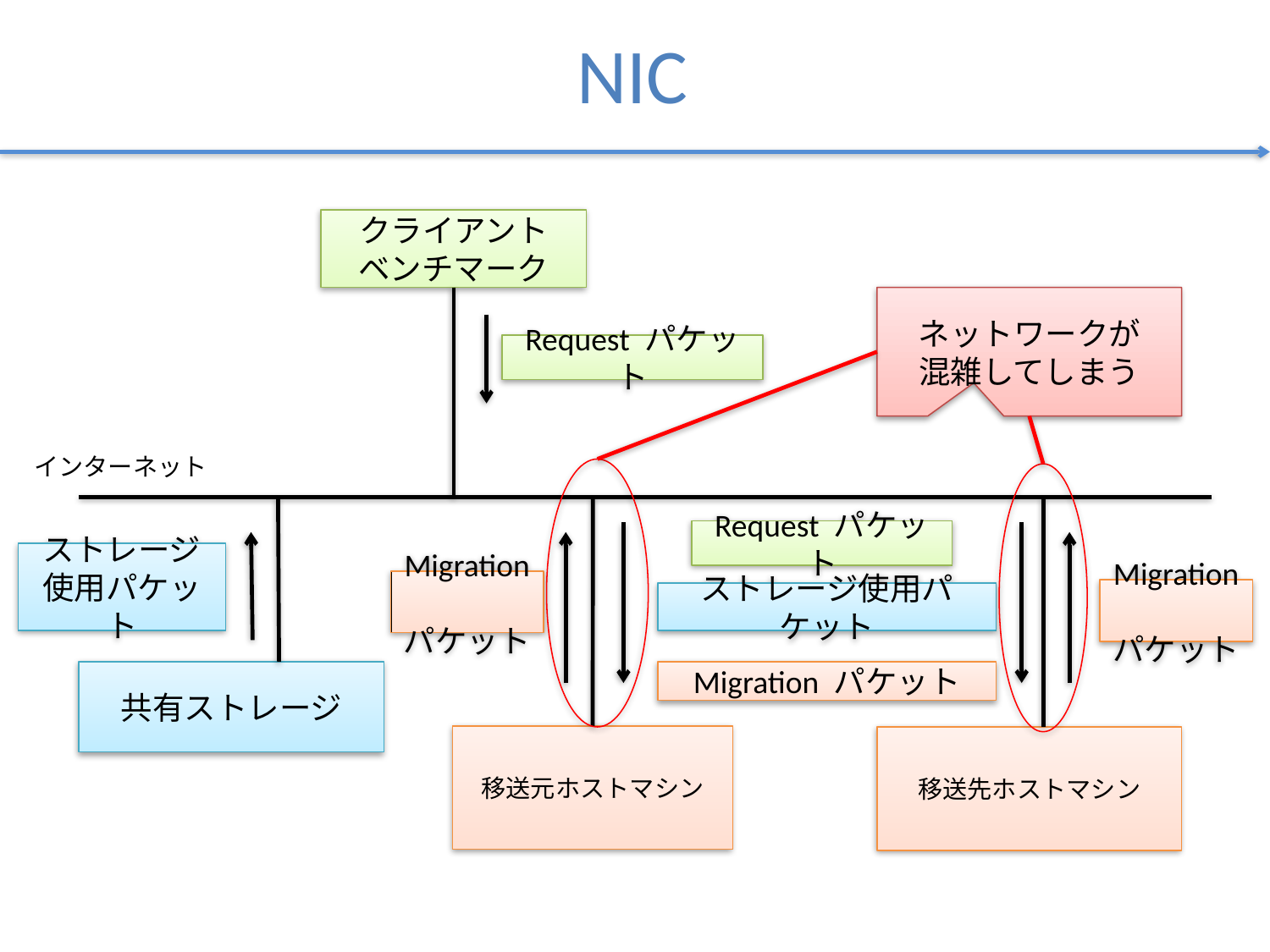

# NIC
クライアント
ベンチマーク
ネットワークが
混雑してしまう
Request パケット
インターネット

Request パケット
ストレージ
使用パケット
Migration
パケット
Migration
パケット
ストレージ使用パケット
共有ストレージ
Migration パケット
移送元ホストマシン
移送先ホストマシン